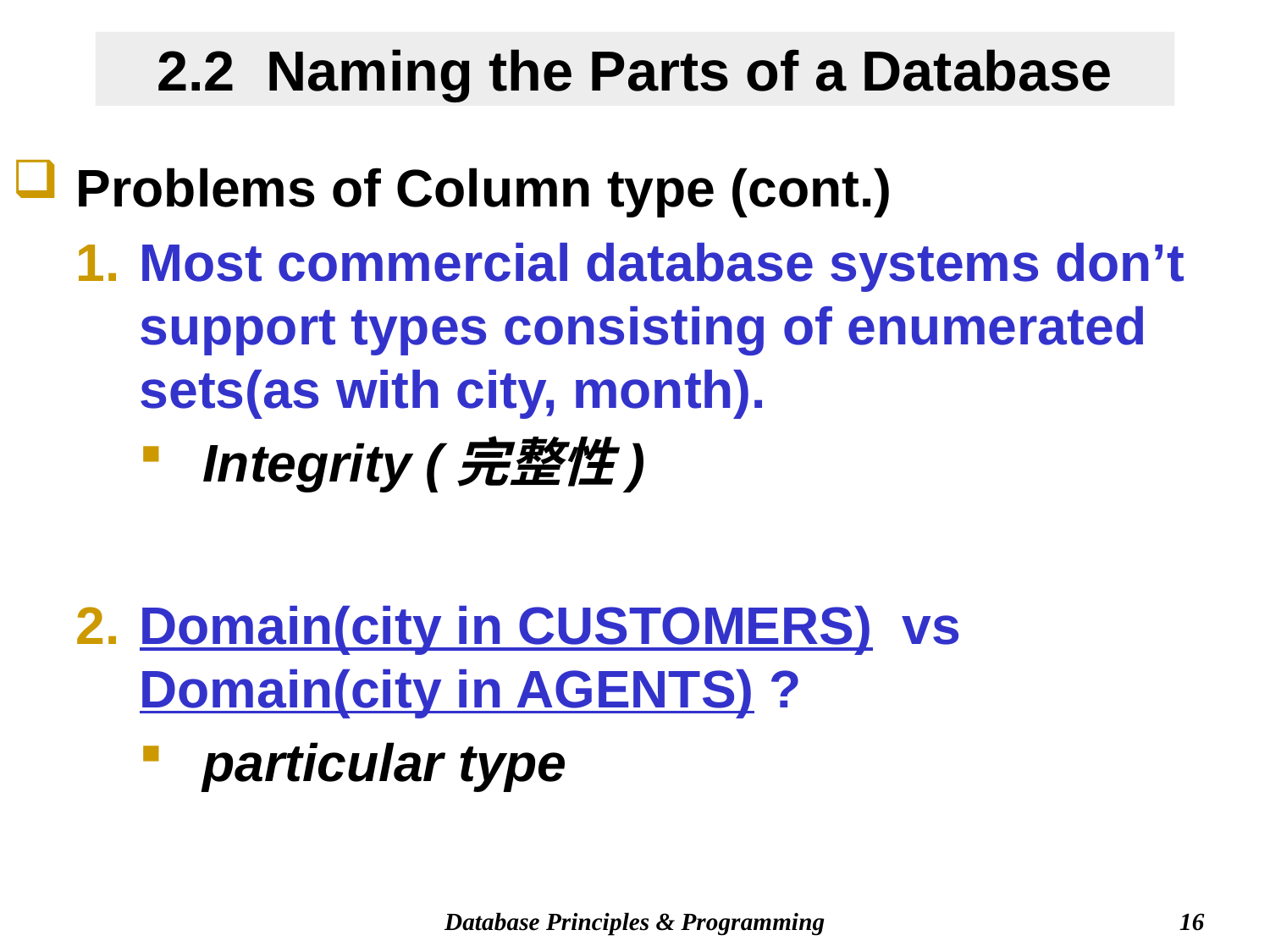

# 2.2  Naming the Parts of a Database
Problems of Column type (cont.)
Most commercial database systems don’t support types consisting of enumerated sets(as with city, month).
Integrity (完整性)

Domain(city in CUSTOMERS)  vs Domain(city in AGENTS) ?
particular type

Database Principles & Programming
16